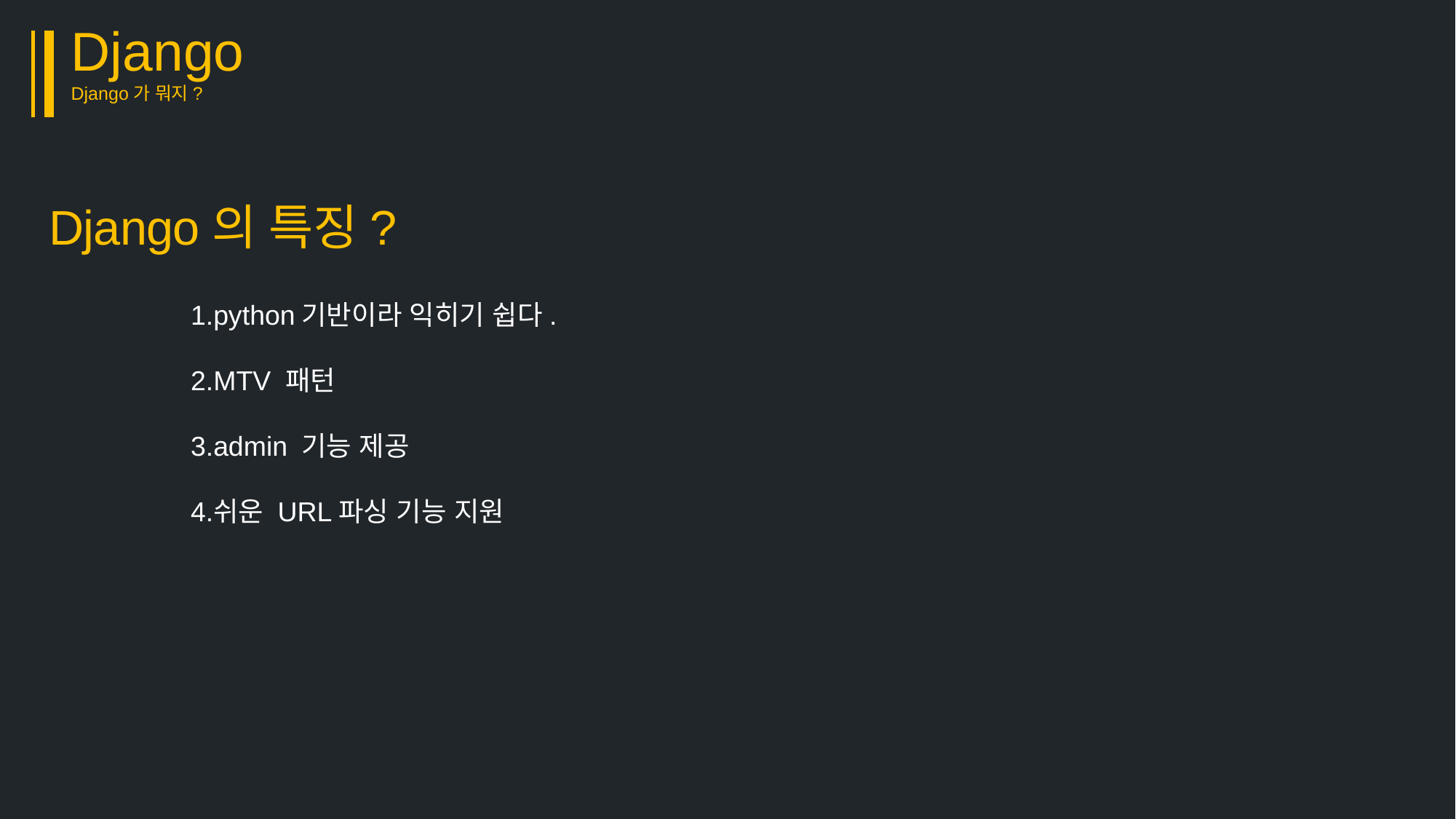

Django
Django가 뭐지?
Django의 특징?

python기반이라 익히기 쉽다.
MTV 패턴
admin 기능 제공
쉬운 URL파싱 기능 지원